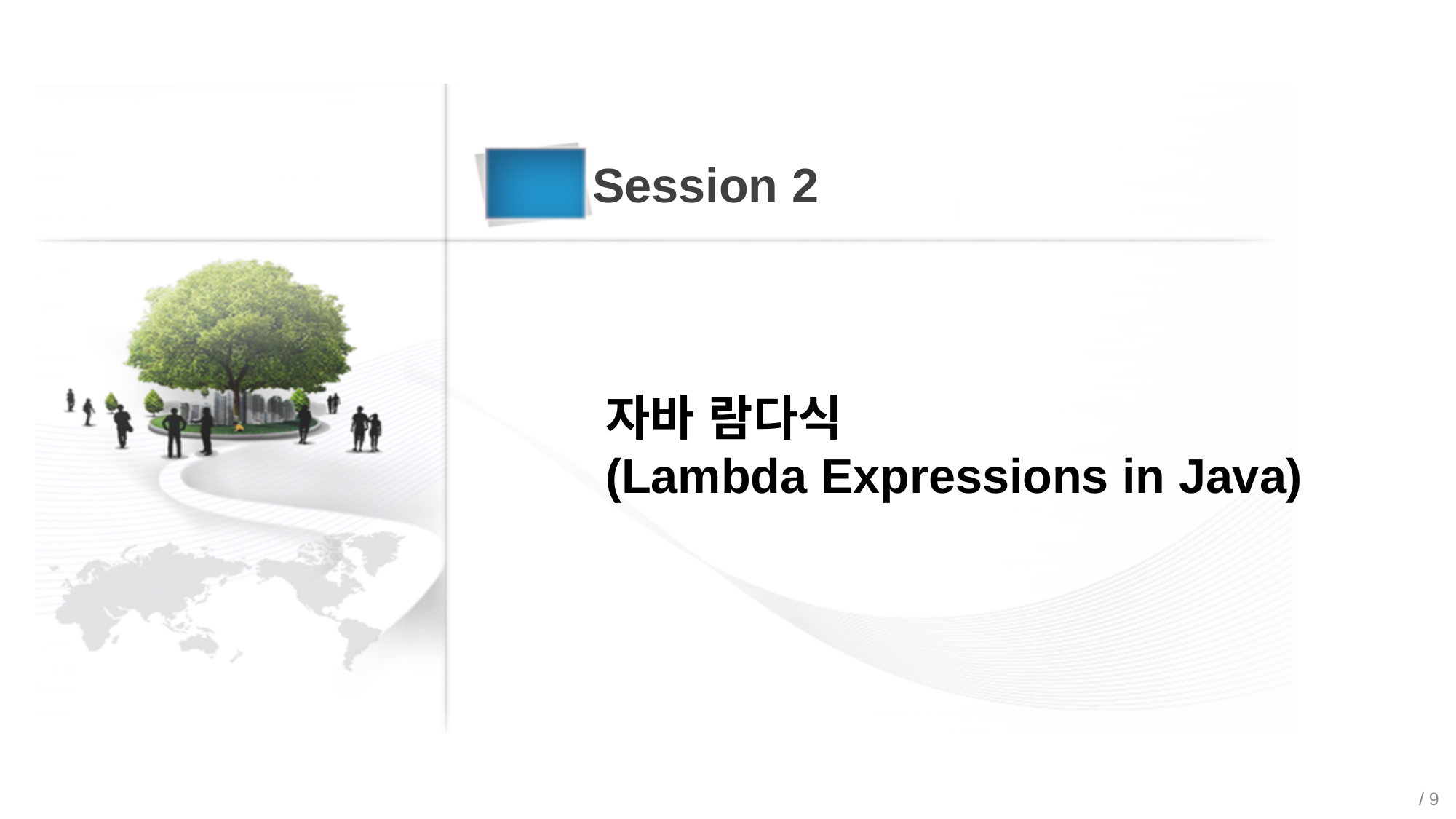

Session 2
자바 람다식
(Lambda Expressions in Java)
/ 9